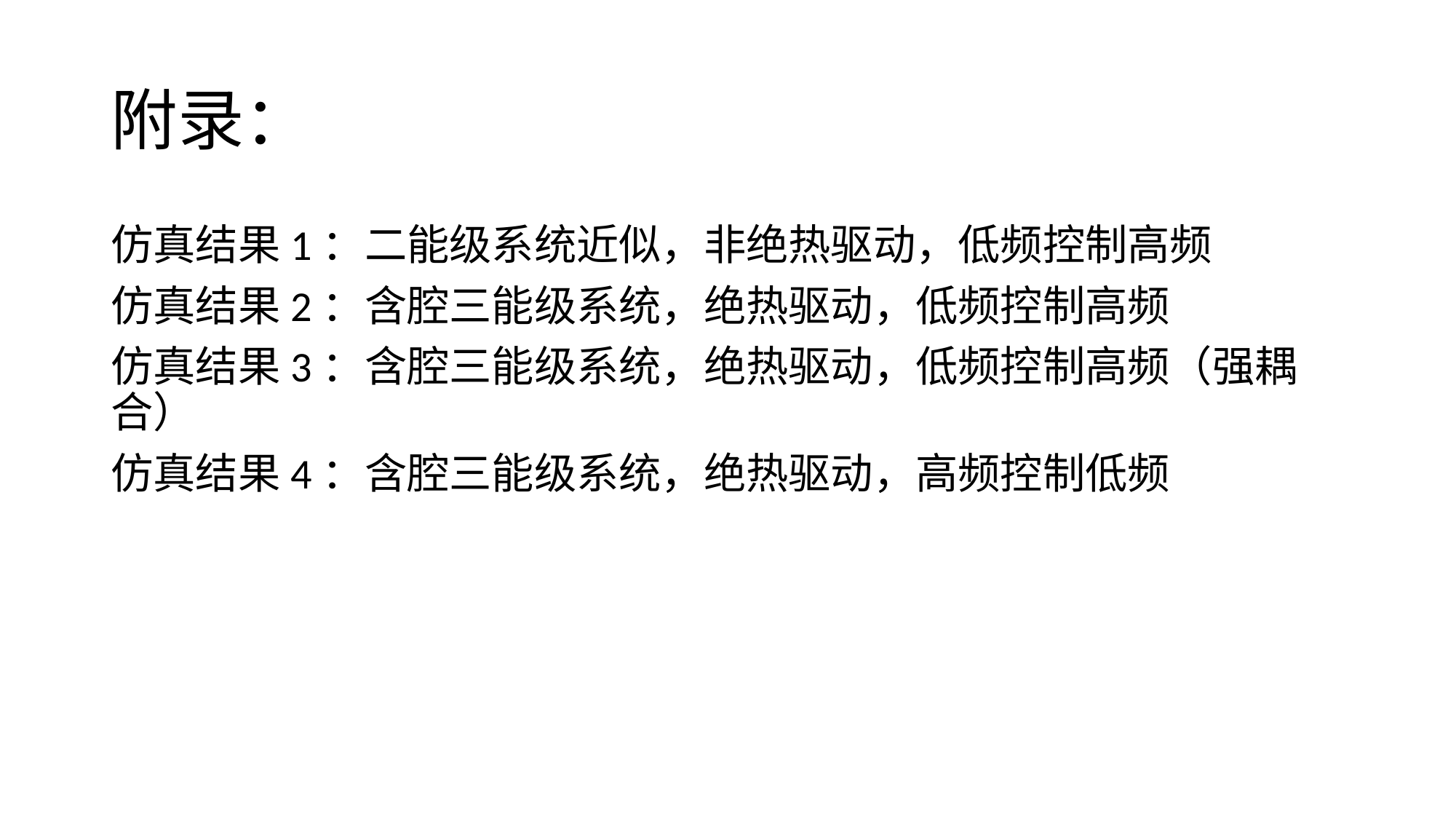

# 附录：
仿真结果1：二能级系统近似，非绝热驱动，低频控制高频
仿真结果2：含腔三能级系统，绝热驱动，低频控制高频
仿真结果3：含腔三能级系统，绝热驱动，低频控制高频（强耦合）
仿真结果4：含腔三能级系统，绝热驱动，高频控制低频